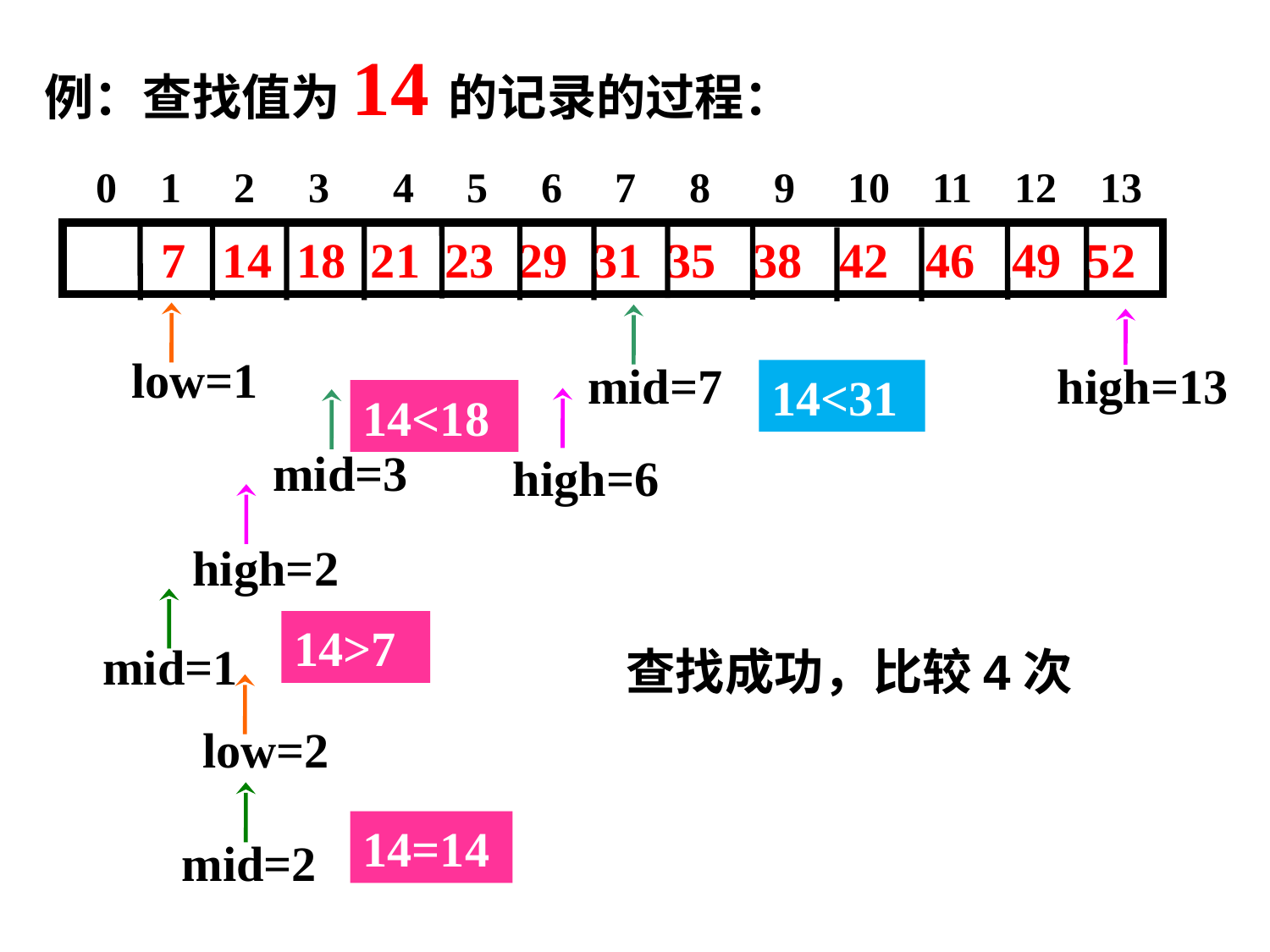

例：查找值为14的记录的过程：
0    1     2     3      4     5     6     7     8      9     10    11    12    13
       7   14  18  21  23  29  31  35   38   42   46   49  52

low=1

mid=7

high=13
14<31
14<18

high=6

mid=3

high=2

mid=1
14>7
查找成功，比较4次

low=2

mid=2
14=14